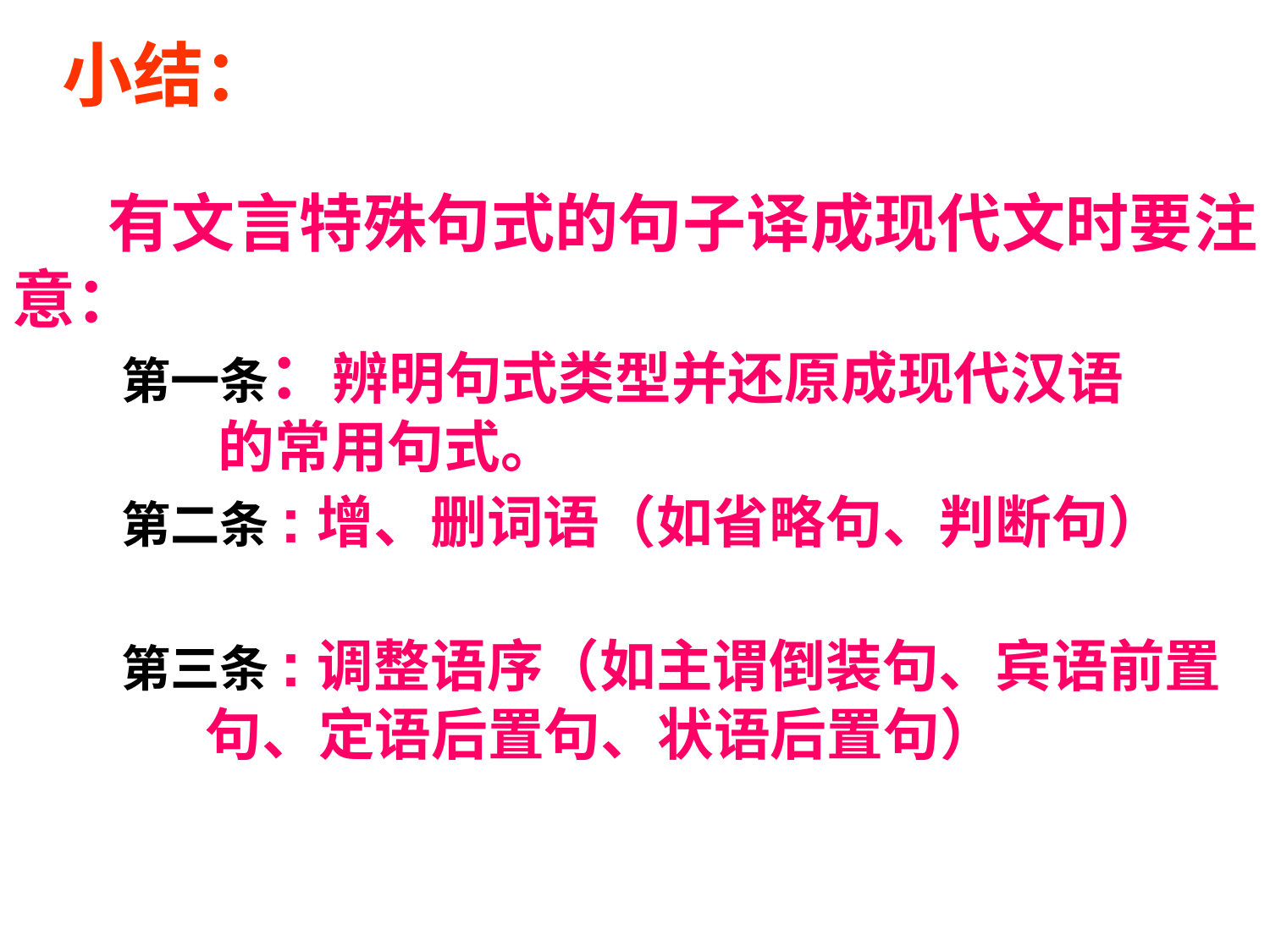

小结：

  有文言特殊句式的句子译成现代文时要注意：
   第一条：辨明句式类型并还原成现代汉语
           的常用句式。
   第二条:增、删词语（如省略句、判断句）

   第三条:调整语序（如主谓倒装句、宾语前置
          句、定语后置句、状语后置句）